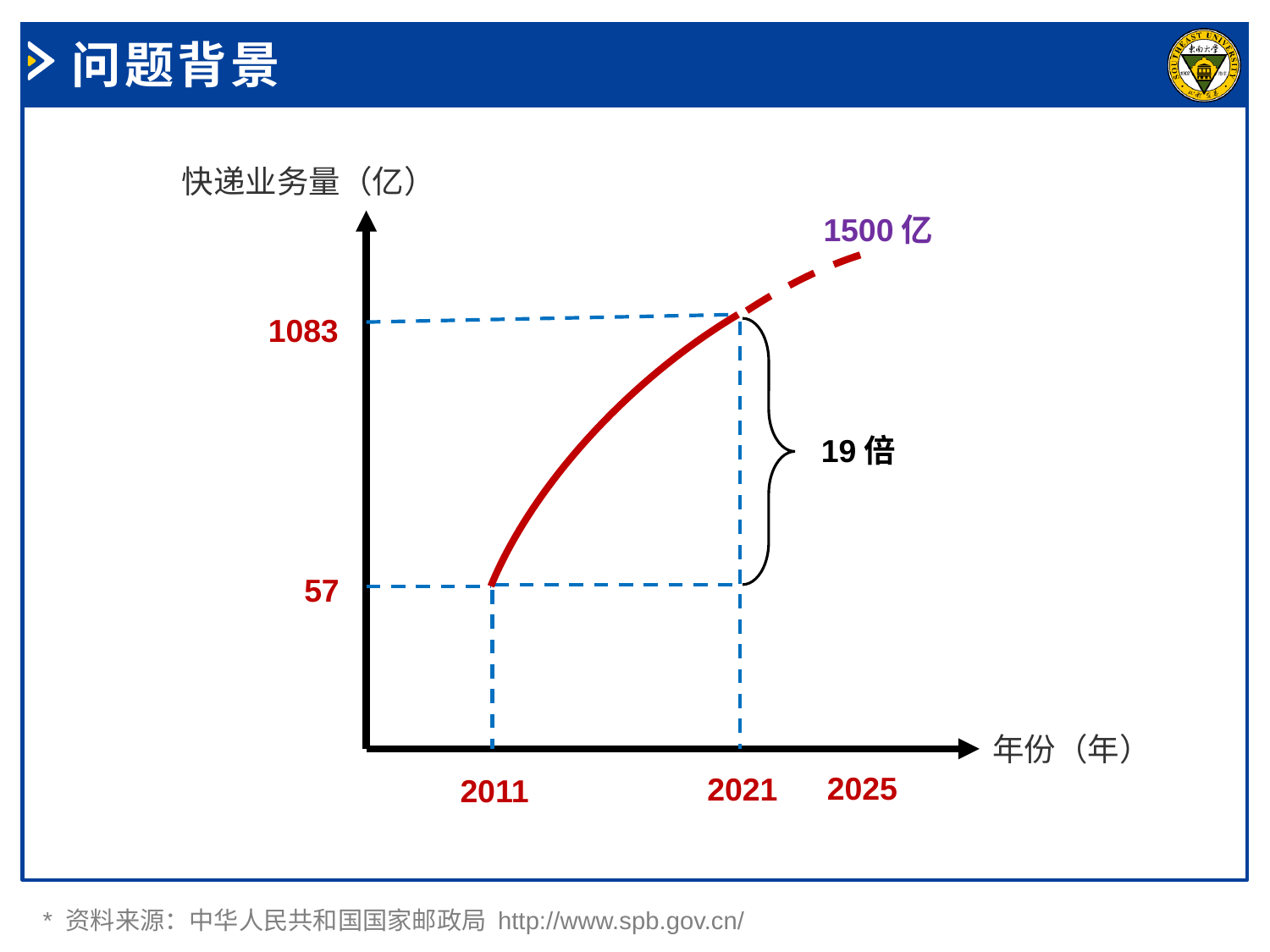

问题背景
快递业务量（亿）
1500亿

2025
1083

19倍
57
年份（年）
2021
2011
4
* 资料来源：中华人民共和国国家邮政局 http://www.spb.gov.cn/